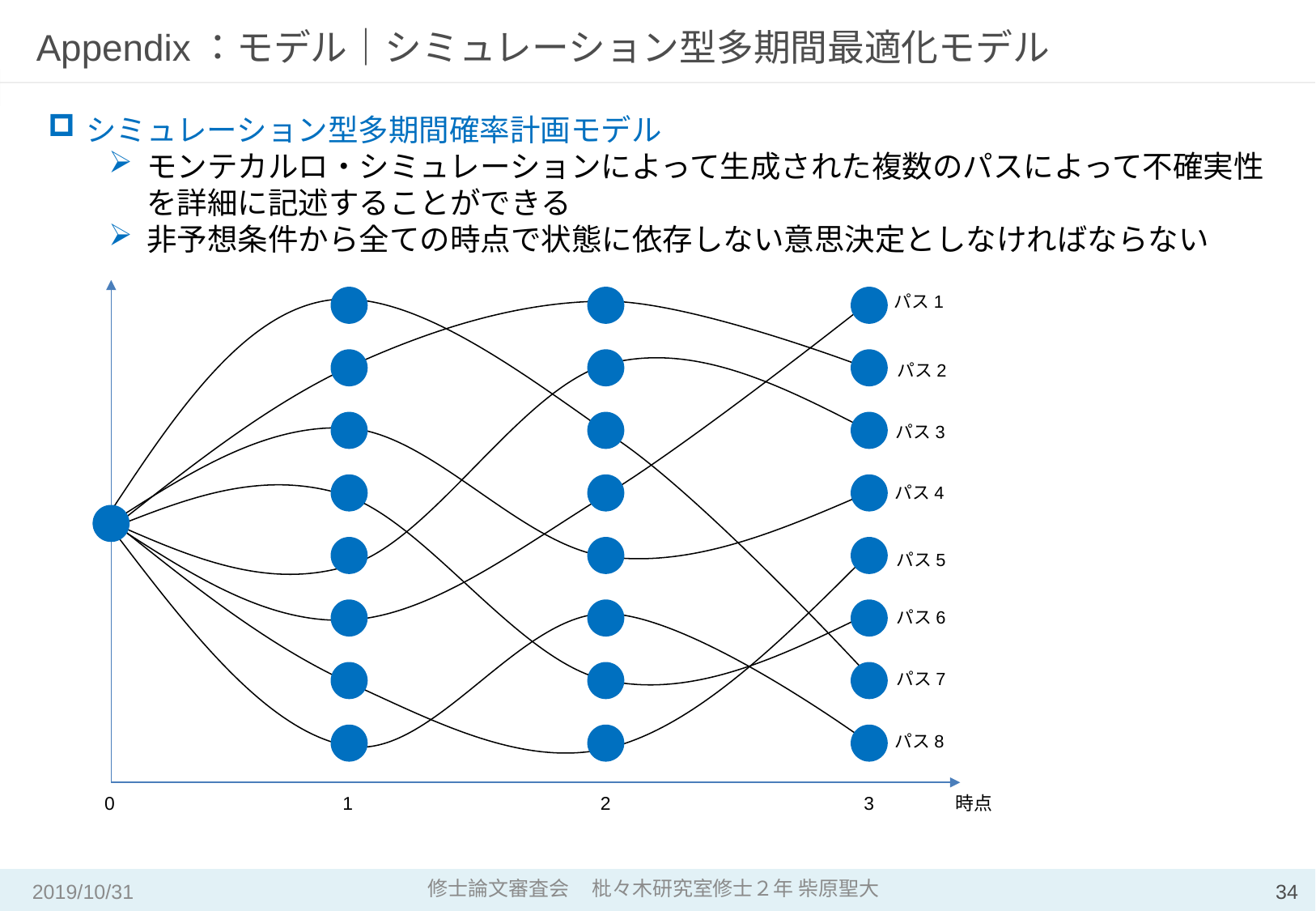

# Appendix：モデル｜シミュレーション型多期間最適化モデル
シミュレーション型多期間確率計画モデル
モンテカルロ・シミュレーションによって生成された複数のパスによって不確実性を詳細に記述することができる
非予想条件から全ての時点で状態に依存しない意思決定としなければならない

2
3
時点
0
1
パス1
パス2
パス3
パス4
パス5
パス6
パス7
パス8
修士論文審査会     枇々木研究室修士２年 柴原聖大
2019/10/31
34